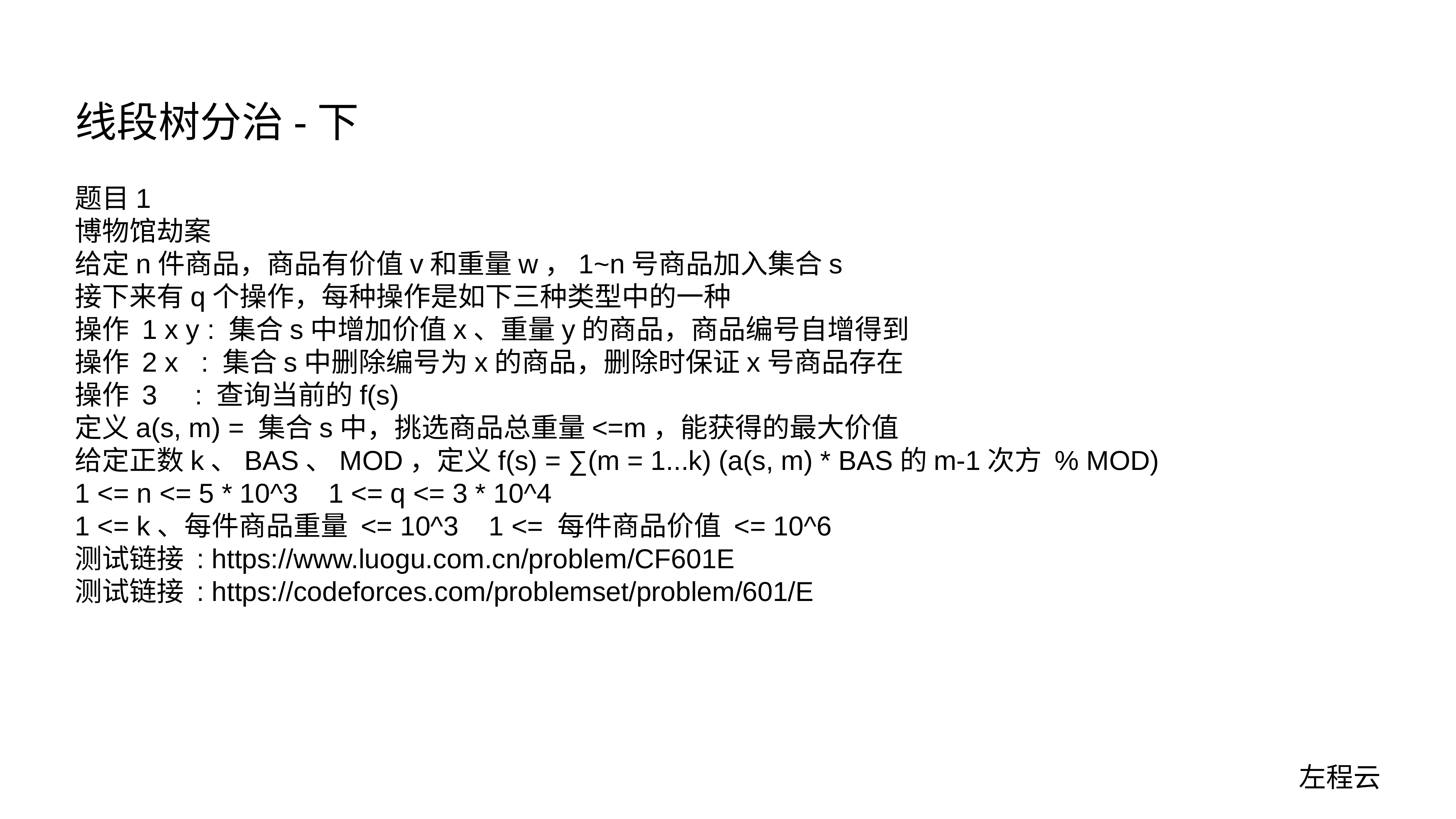

# 线段树分治-下
题目1
博物馆劫案
给定n件商品，商品有价值v和重量w，1~n号商品加入集合s
接下来有q个操作，每种操作是如下三种类型中的一种
操作 1 x y : 集合s中增加价值x、重量y的商品，商品编号自增得到
操作 2 x   : 集合s中删除编号为x的商品，删除时保证x号商品存在
操作 3     : 查询当前的f(s)
定义a(s, m) = 集合s中，挑选商品总重量<=m，能获得的最大价值
给定正数k、BAS、MOD，定义f(s) = ∑(m = 1...k) (a(s, m) * BAS的m-1次方 % MOD)
1 <= n <= 5 * 10^3    1 <= q <= 3 * 10^4
1 <= k、每件商品重量 <= 10^3    1 <= 每件商品价值 <= 10^6
测试链接 : https://www.luogu.com.cn/problem/CF601E
测试链接 : https://codeforces.com/problemset/problem/601/E
左程云